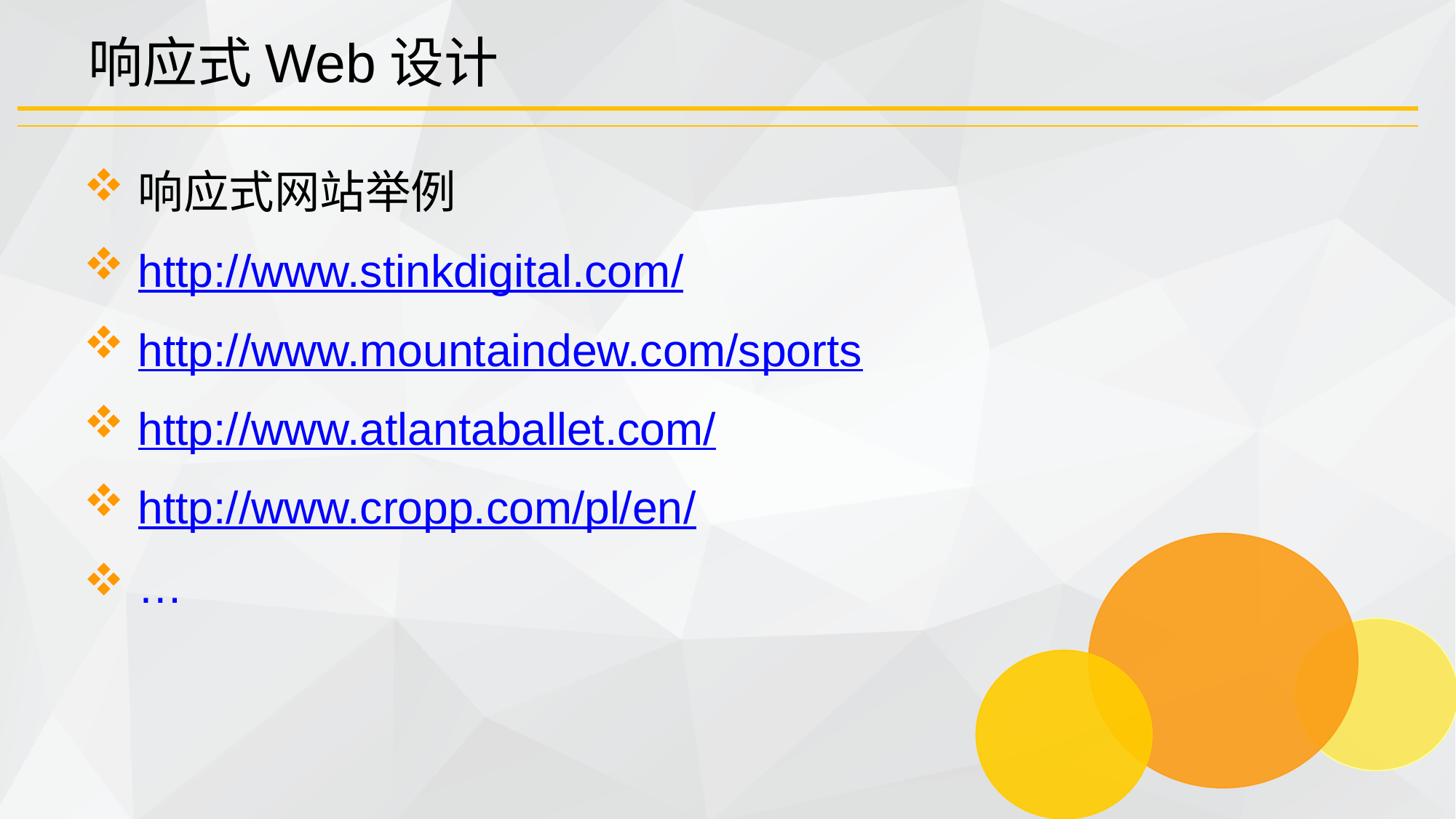

# 响应式Web设计
响应式网站举例
http://www.stinkdigital.com/
http://www.mountaindew.com/sports
http://www.atlantaballet.com/
http://www.cropp.com/pl/en/
…